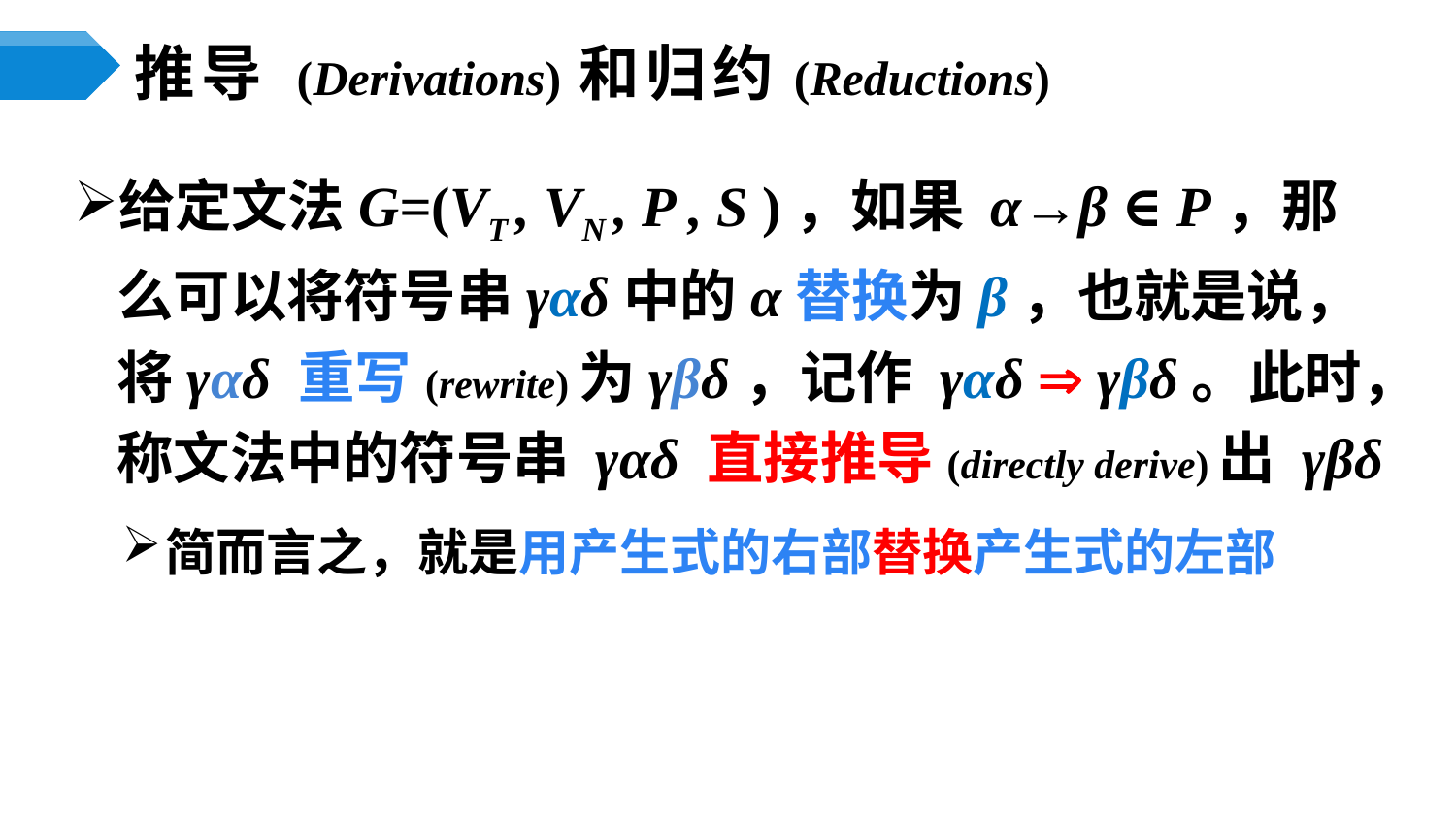

# 推导 (Derivations)和归约(Reductions)
给定文法G=(VT , VN , P , S )，如果 α→β ∈ P，那么可以将符号串γαδ中的α替换为β，也就是说，将γαδ 重写(rewrite)为γβδ，记作 γαδ ⇒ γβδ。此时，称文法中的符号串 γαδ 直接推导(directly derive)出 γβδ
简而言之，就是用产生式的右部替换产生式的左部